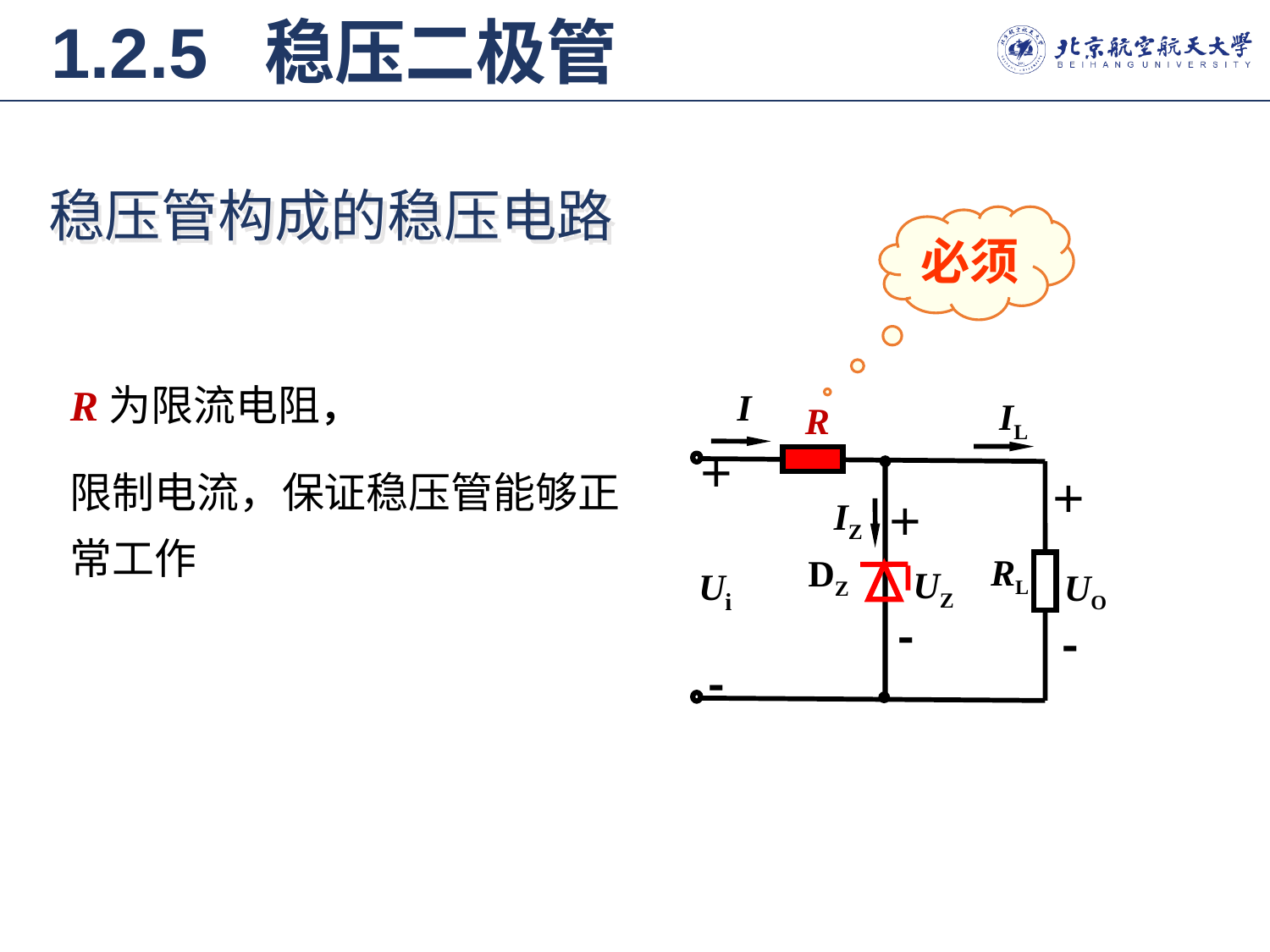

1.2.5  稳压二极管
稳压管构成的稳压电路
必须
R为限流电阻，
限制电流，保证稳压管能够正常工作
IL
I
R

＋

＋
IZ
＋

RL
DZ
Ui

UZ
UO

-
-
-